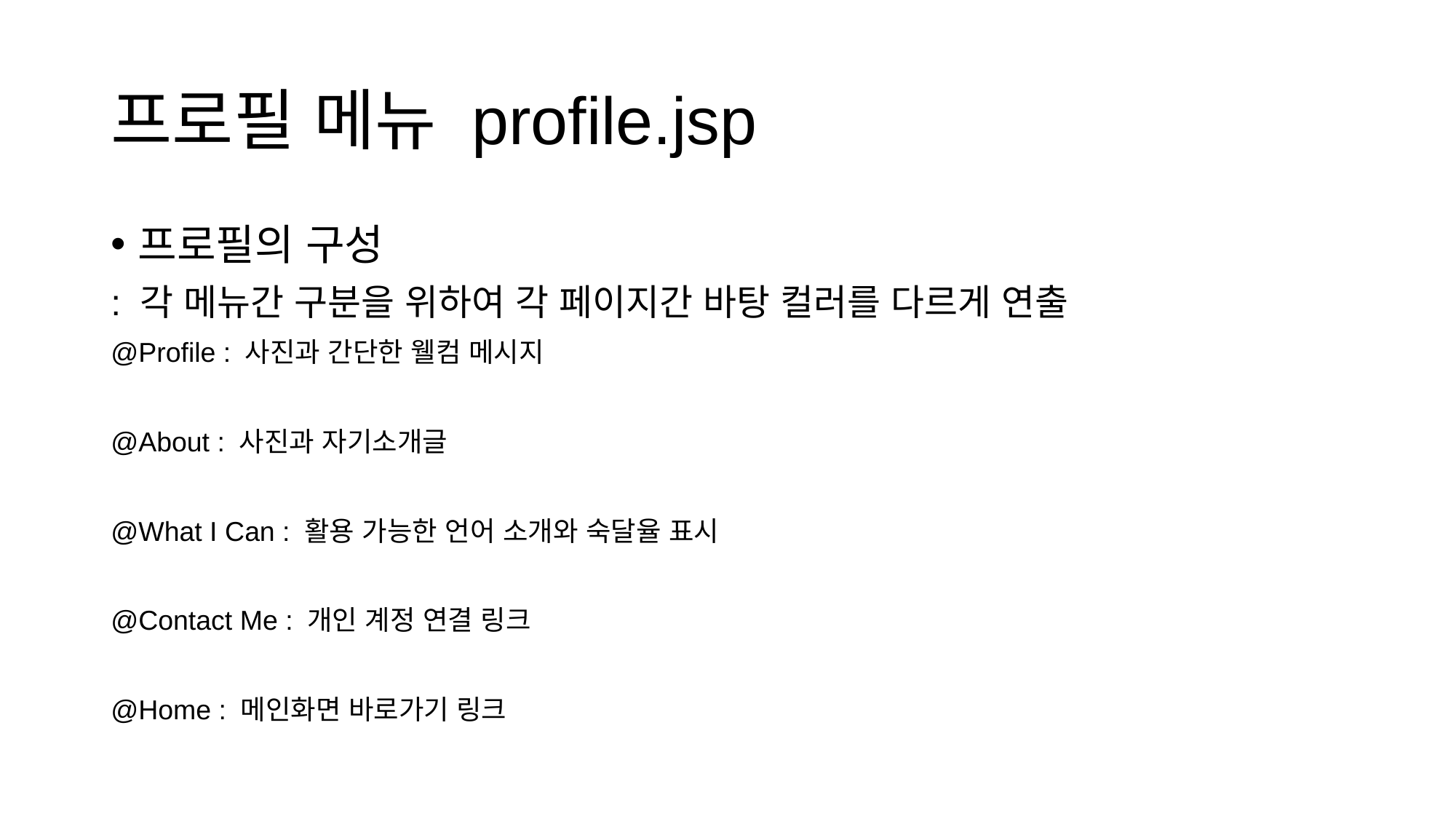

# 프로필 메뉴 profile.jsp
프로필의 구성
: 각 메뉴간 구분을 위하여 각 페이지간 바탕 컬러를 다르게 연출
@Profile : 사진과 간단한 웰컴 메시지

@About : 사진과 자기소개글

@What I Can : 활용 가능한 언어 소개와 숙달율 표시

@Contact Me : 개인 계정 연결 링크

@Home : 메인화면 바로가기 링크